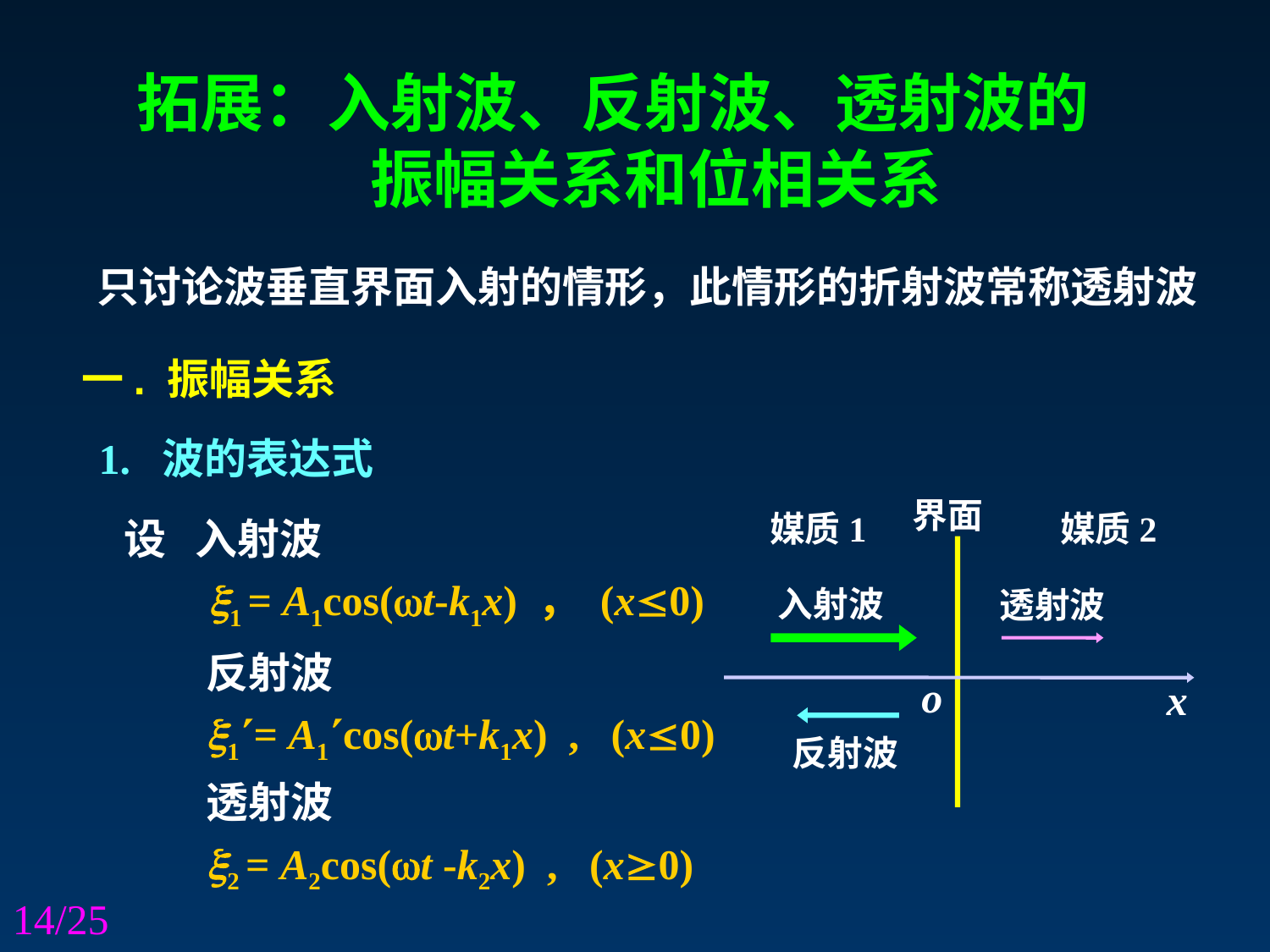

拓展：入射波、反射波、透射波的
     振幅关系和位相关系
只讨论波垂直界面入射的情形，此情形的折射波常称透射波
一. 振幅关系
1.  波的表达式
界面
媒质1
媒质2

入射波
透射波

o
x

反射波

设   入射波
        ξ1 = A1cos(ωt-k1x) ， (x≤0)
反射波
ξ1′= A1′cos(ωt+k1x)  ,   (x≤0)
透射波
ξ2 = A2cos(ωt -k2x)  ,   (x≥0)
14/25